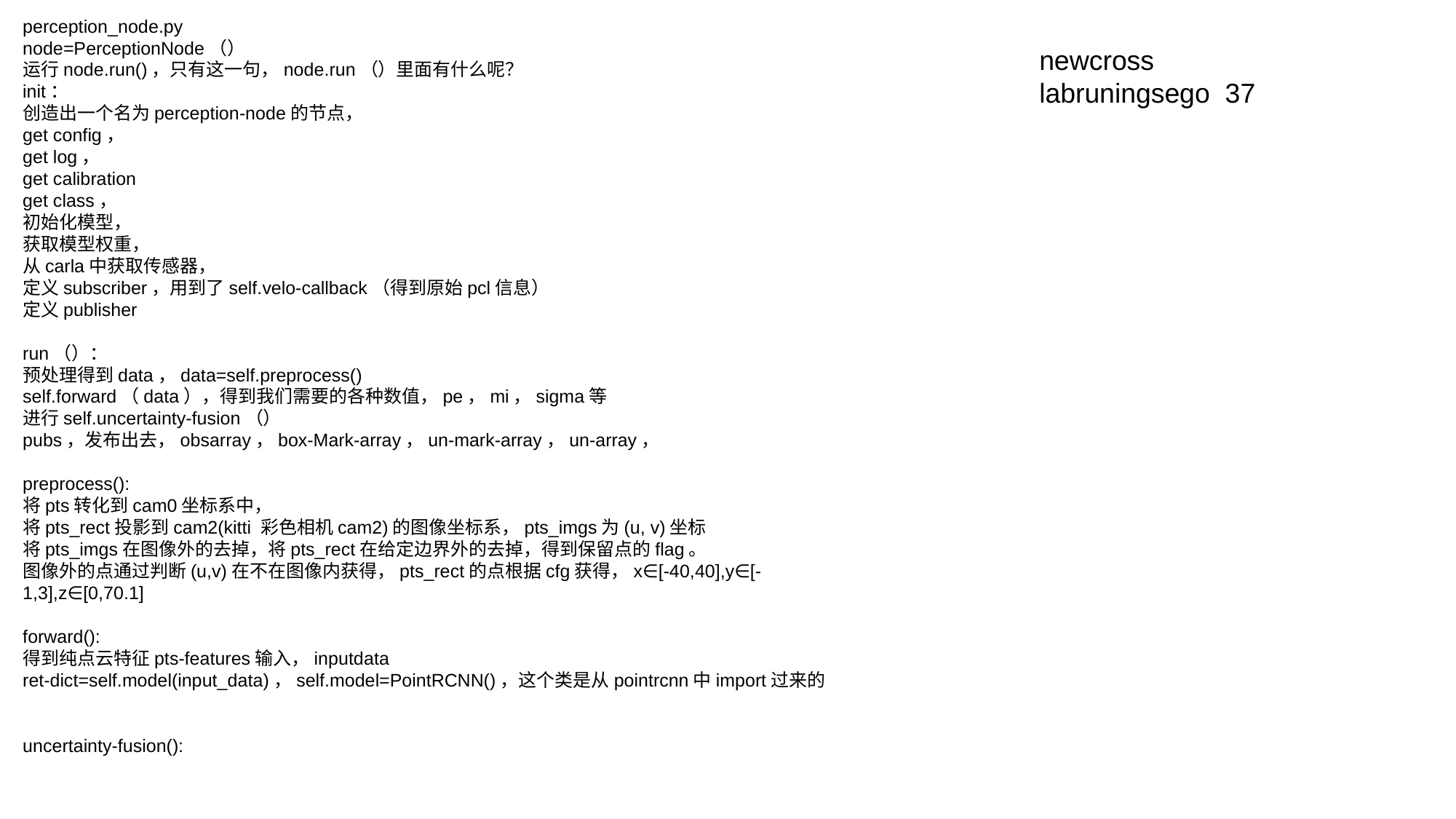

perception_node.py
node=PerceptionNode（）
运行node.run()，只有这一句，node.run（）里面有什么呢？
init：
创造出一个名为perception-node的节点，
get config，
get log，
get calibration
get class，
初始化模型，
获取模型权重，
从carla中获取传感器，
定义subscriber，用到了self.velo-callback（得到原始pcl信息）
定义publisher

run（）：
预处理得到data，data=self.preprocess()
self.forward（data），得到我们需要的各种数值，pe，mi，sigma等
进行self.uncertainty-fusion（）
pubs，发布出去，obsarray，box-Mark-array，un-mark-array，un-array，

preprocess():
将pts转化到cam0坐标系中，
将pts_rect投影到cam2(kitti 彩色相机cam2)的图像坐标系，pts_imgs为(u, v)坐标
将pts_imgs在图像外的去掉，将pts_rect在给定边界外的去掉，得到保留点的flag。
图像外的点通过判断(u,v)在不在图像内获得，pts_rect的点根据cfg获得，x∈[-40,40],y∈[-1,3],z∈[0,70.1]

forward():
得到纯点云特征pts-features输入，inputdata
ret-dict=self.model(input_data)，self.model=PointRCNN()，这个类是从pointrcnn中import过来的

uncertainty-fusion():

newcross
labruningsego  37